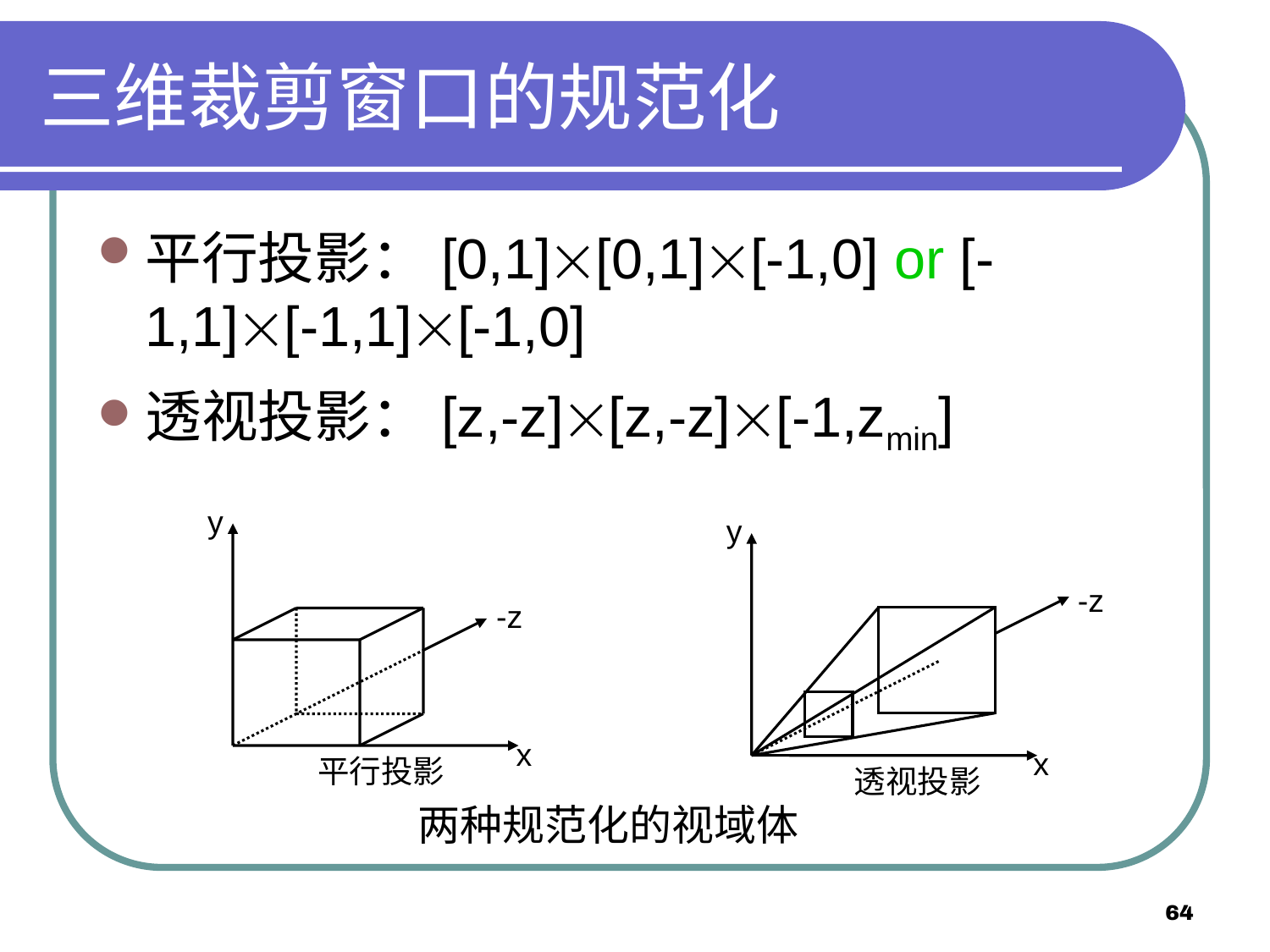

# 三维裁剪窗口的规范化
平行投影：[0,1]×[0,1]×[-1,0] or [-1,1]×[-1,1]×[-1,0]
透视投影：[z,-z]×[z,-z]×[-1,zmin]
y

-z

x
平行投影

y

-z

x
透视投影

两种规范化的视域体
64